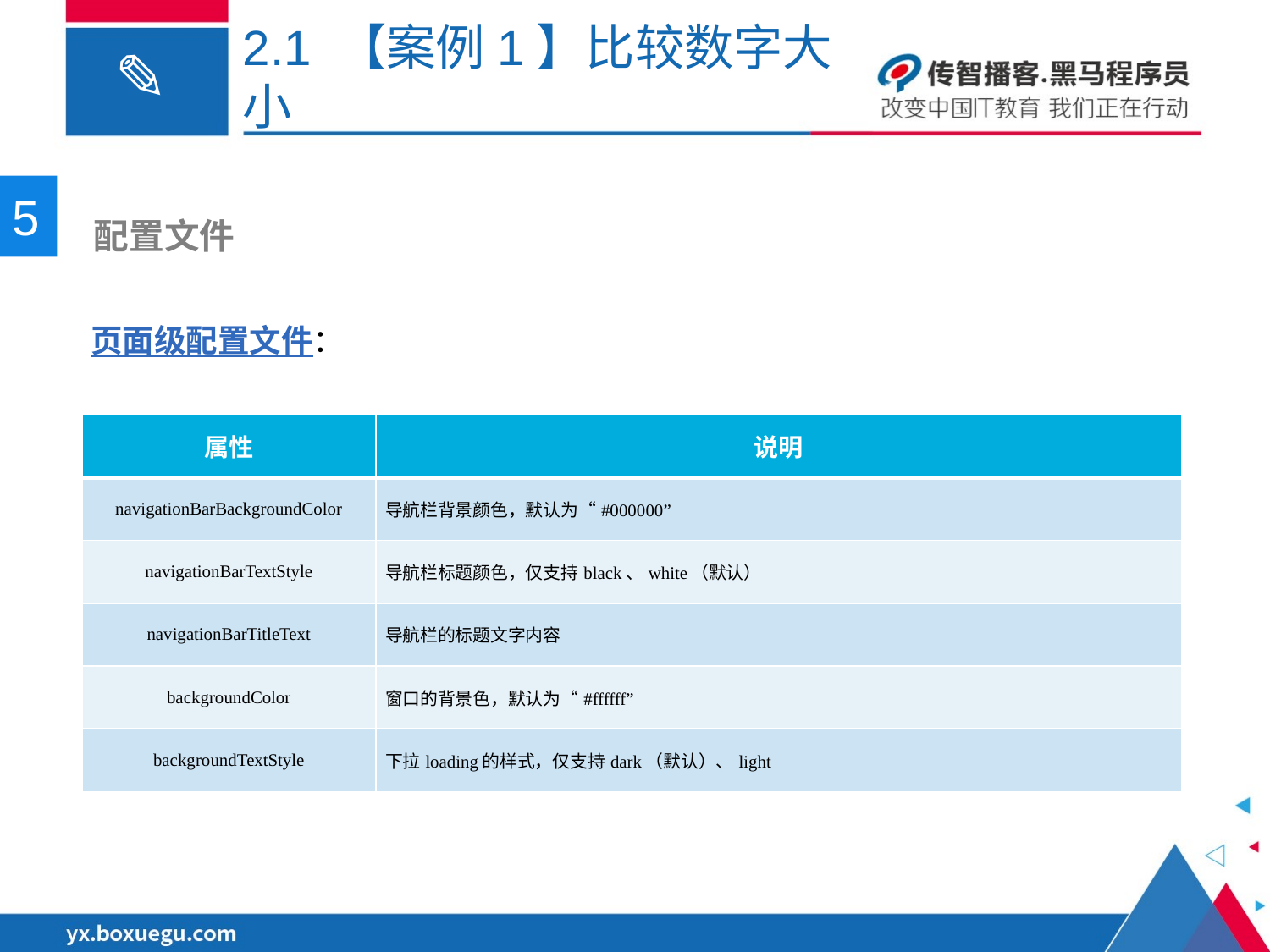

# 2.1 【案例1】比较数字大小

5
  配置文件
页面级配置文件：
| 属性 | 说明 |
| --- | --- |
| navigationBarBackgroundColor | 导航栏背景颜色，默认为“#000000” |
| navigationBarTextStyle | 导航栏标题颜色，仅支持black、white（默认） |
| navigationBarTitleText | 导航栏的标题文字内容 |
| backgroundColor | 窗口的背景色，默认为“#ffffff” |
| backgroundTextStyle | 下拉loading的样式，仅支持dark（默认）、light |